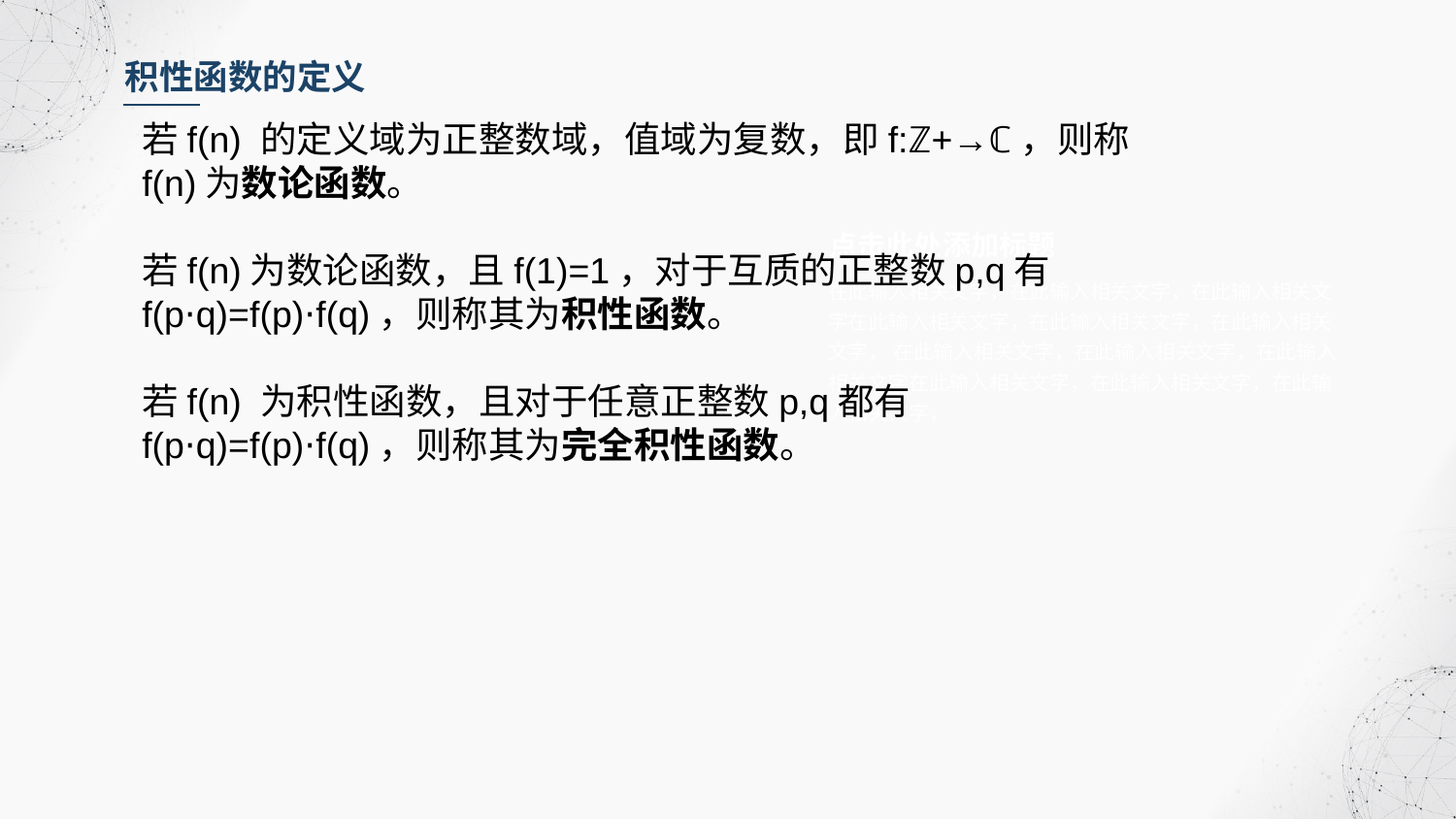

积性函数的定义
若f(n) 的定义域为正整数域，值域为复数，即f:ℤ+→ℂ，则称f(n)为数论函数。

若f(n)为数论函数，且f(1)=1，对于互质的正整数p,q有f(p⋅q)=f(p)⋅f(q)，则称其为积性函数。

若f(n) 为积性函数，且对于任意正整数p,q都有f(p⋅q)=f(p)⋅f(q)，则称其为完全积性函数。

点击此处添加标题
在此输入相关文字，在此输入相关文字，在此输入相关文字在此输入相关文字，在此输入相关文字，在此输入相关文字， 在此输入相关文字，在此输入相关文字，在此输入相关文字在此输入相关文字，在此输入相关文字，在此输入相关文字，